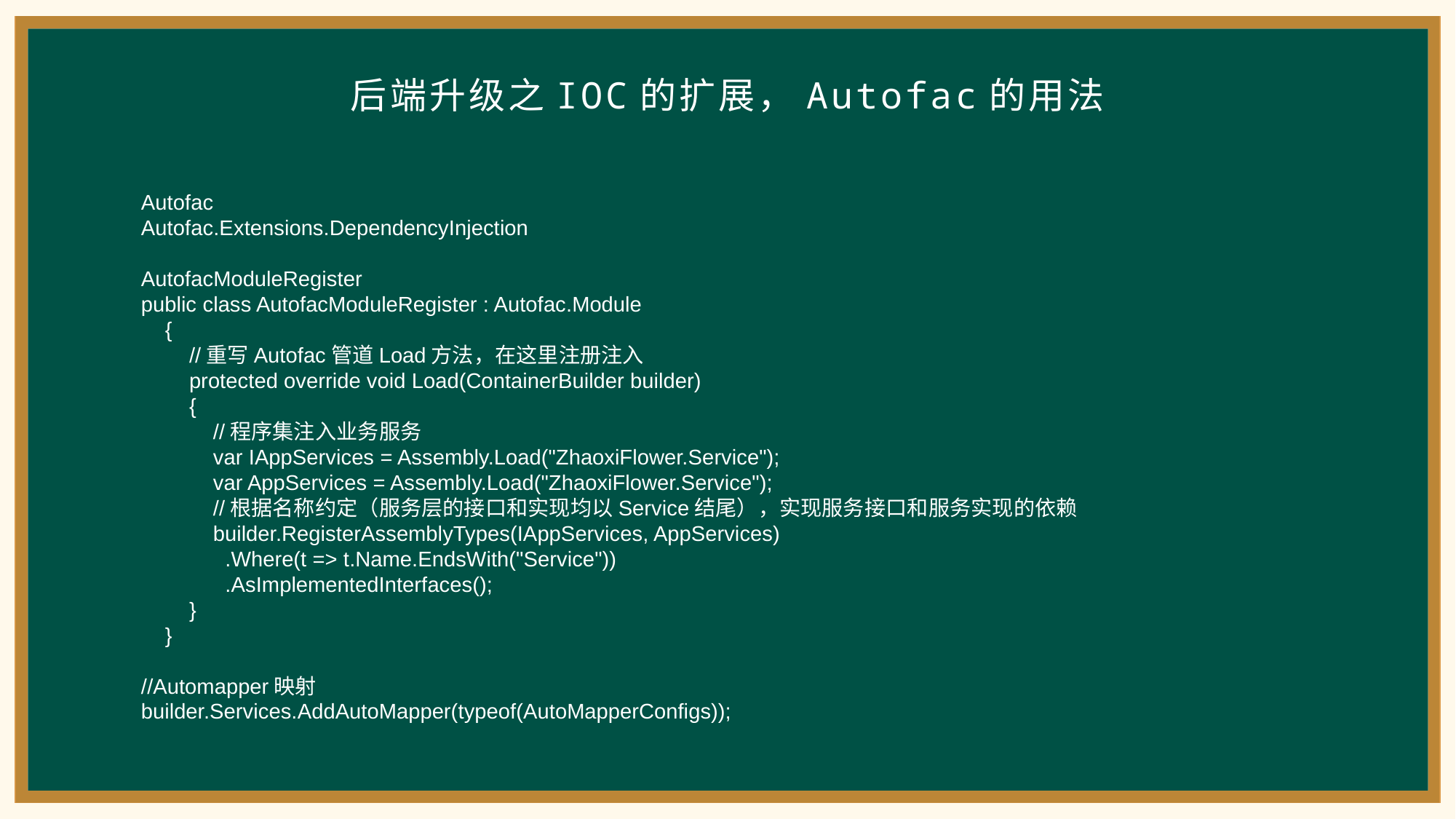

后端升级之IOC的扩展，Autofac的用法
Autofac
Autofac.Extensions.DependencyInjection

AutofacModuleRegister
public class AutofacModuleRegister : Autofac.Module
    {
        //重写Autofac管道Load方法，在这里注册注入
        protected override void Load(ContainerBuilder builder)
        {
            //程序集注入业务服务
            var IAppServices = Assembly.Load("ZhaoxiFlower.Service");
            var AppServices = Assembly.Load("ZhaoxiFlower.Service");
            //根据名称约定（服务层的接口和实现均以Service结尾），实现服务接口和服务实现的依赖
            builder.RegisterAssemblyTypes(IAppServices, AppServices)
              .Where(t => t.Name.EndsWith("Service"))
              .AsImplementedInterfaces();
        }
    }

//Automapper映射
builder.Services.AddAutoMapper(typeof(AutoMapperConfigs));